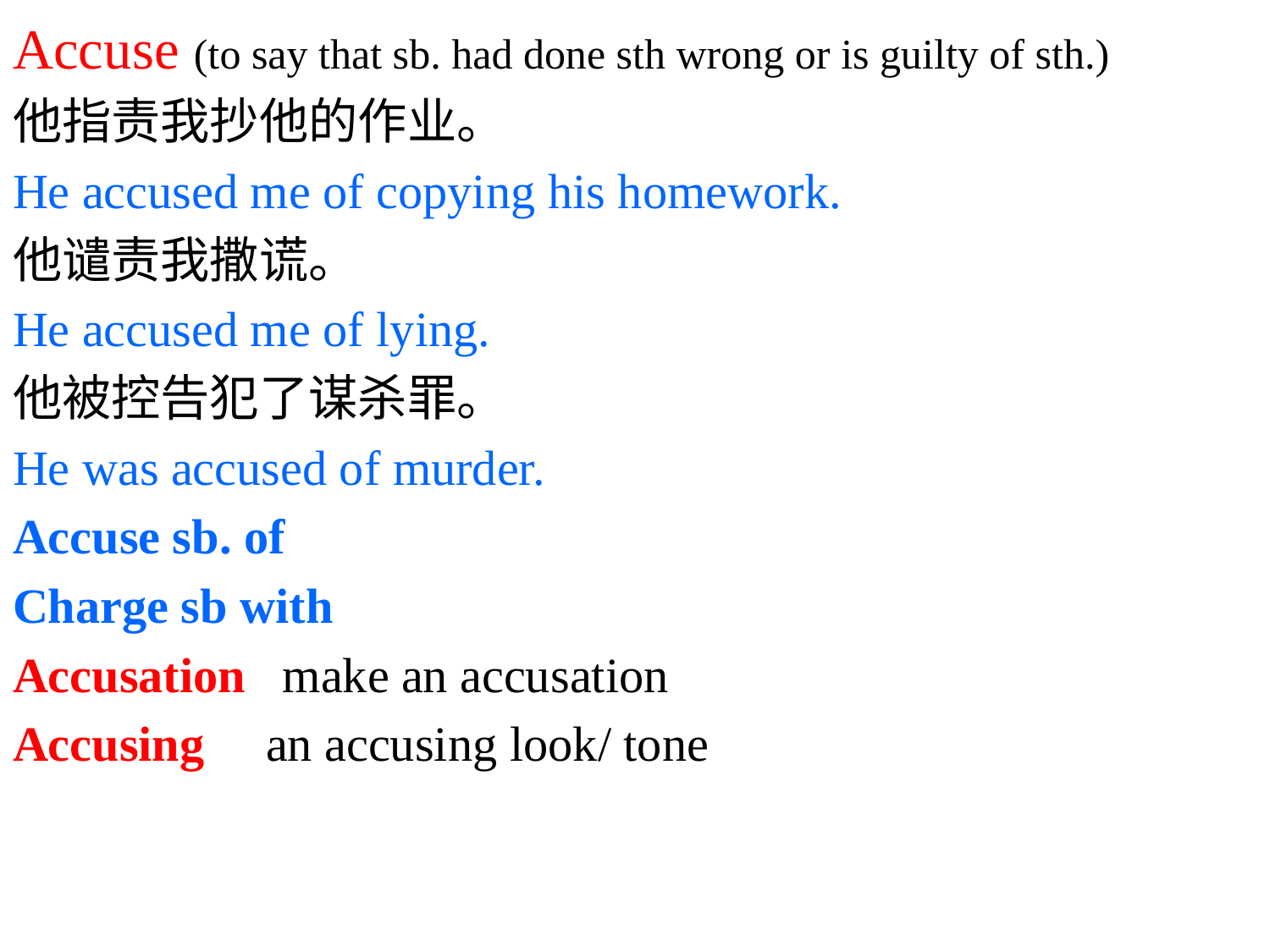

Accuse (to say that sb. had done sth wrong or is guilty of sth.)
他指责我抄他的作业。
He accused me of copying his homework.
他谴责我撒谎。
He accused me of lying.
他被控告犯了谋杀罪。
He was accused of murder.
Accuse sb. of
Charge sb with
Accusation   make an accusation
Accusing     an accusing look/ tone